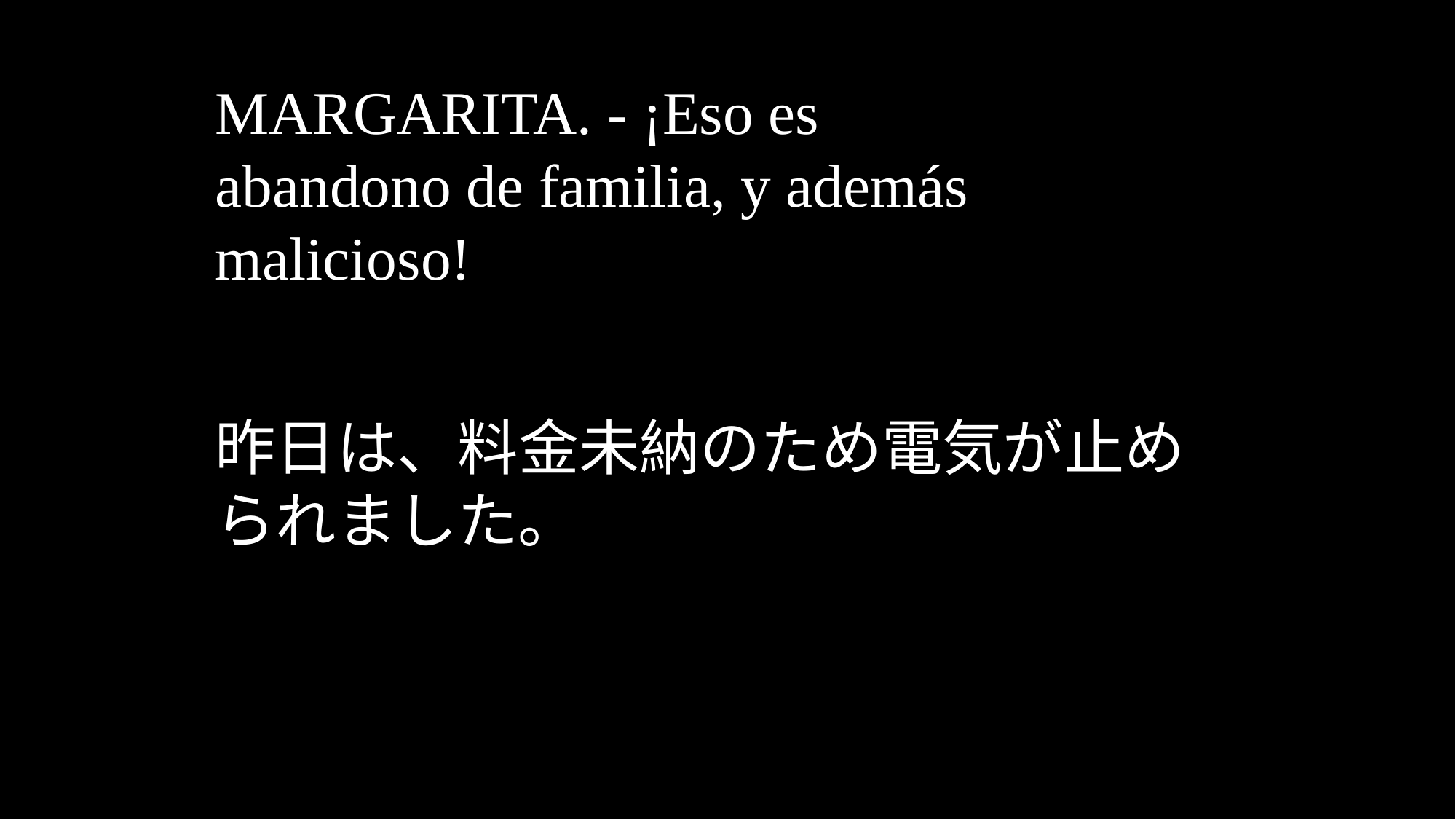

MARGARITA. - ¡Eso es abandono de familia, y además malicioso!

昨日は、料金未納のため電気が止められました。